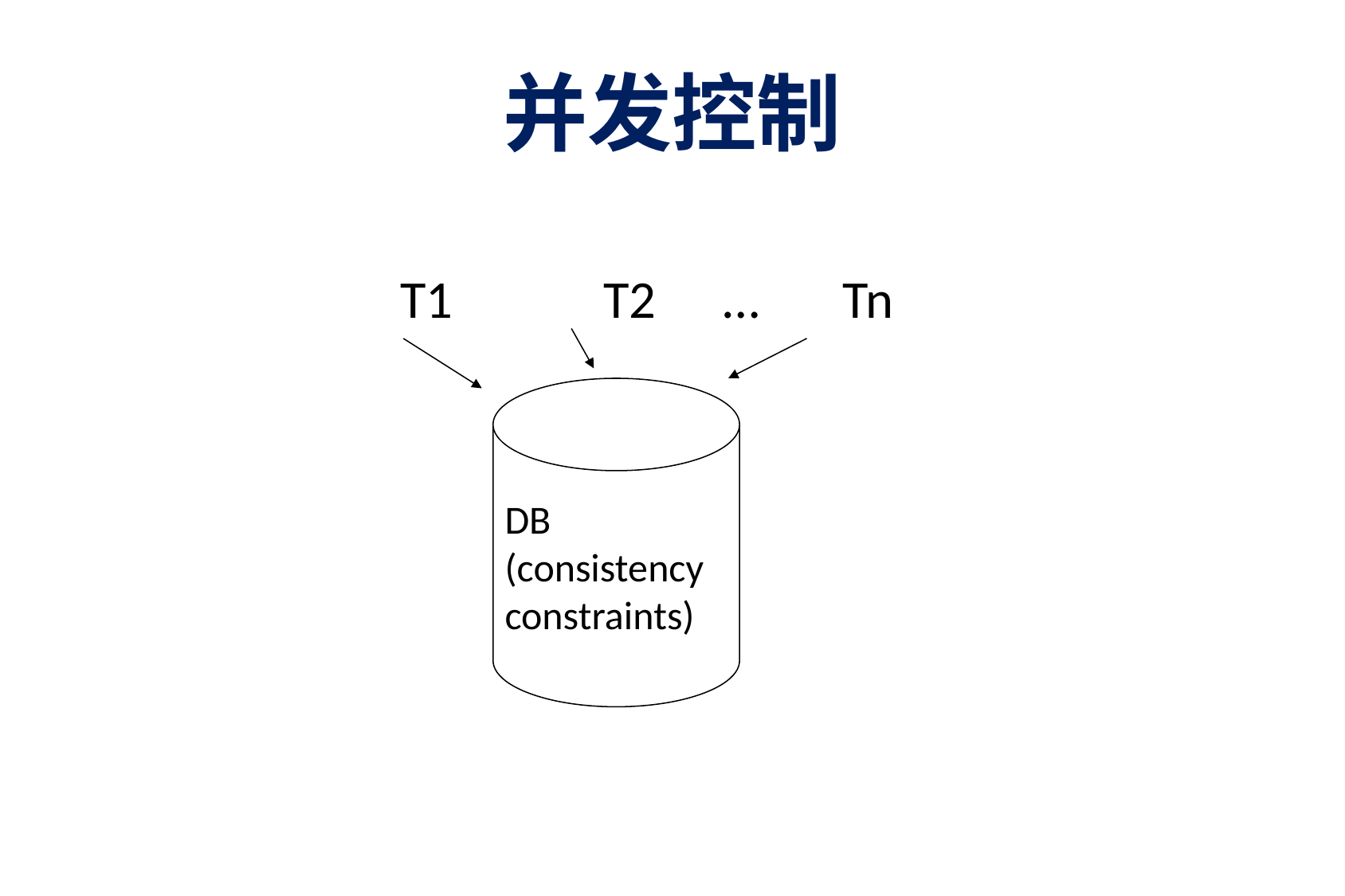

# 并发控制
		   T1		T2	…	Tn

DB
(consistency
constraints)